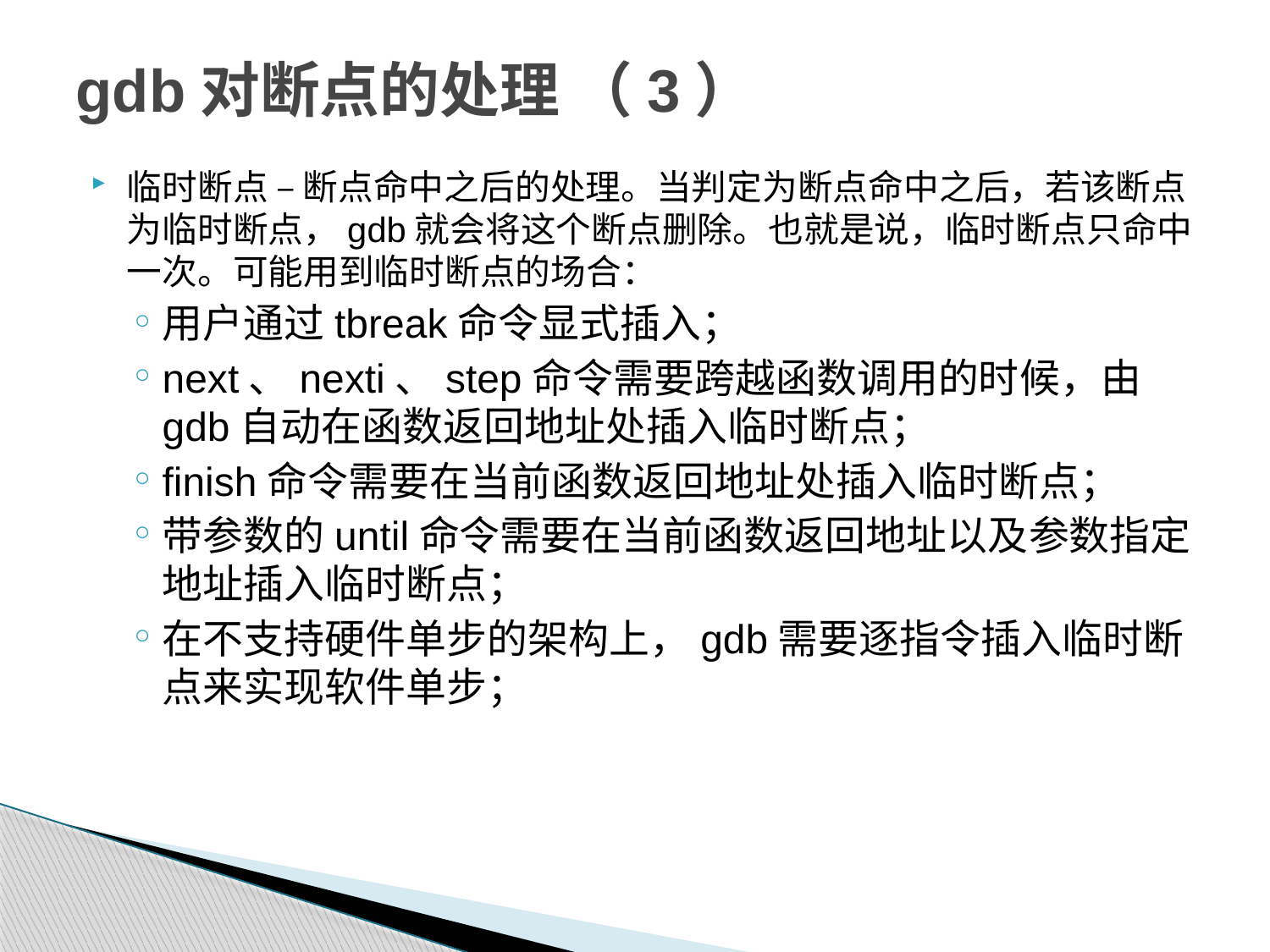

# gdb对断点的处理 （3）
临时断点 – 断点命中之后的处理。当判定为断点命中之后，若该断点为临时断点，gdb就会将这个断点删除。也就是说，临时断点只命中一次。可能用到临时断点的场合：
用户通过tbreak命令显式插入；
next、nexti、step命令需要跨越函数调用的时候，由gdb自动在函数返回地址处插入临时断点；
finish命令需要在当前函数返回地址处插入临时断点；
带参数的until命令需要在当前函数返回地址以及参数指定地址插入临时断点；
在不支持硬件单步的架构上，gdb需要逐指令插入临时断点来实现软件单步；